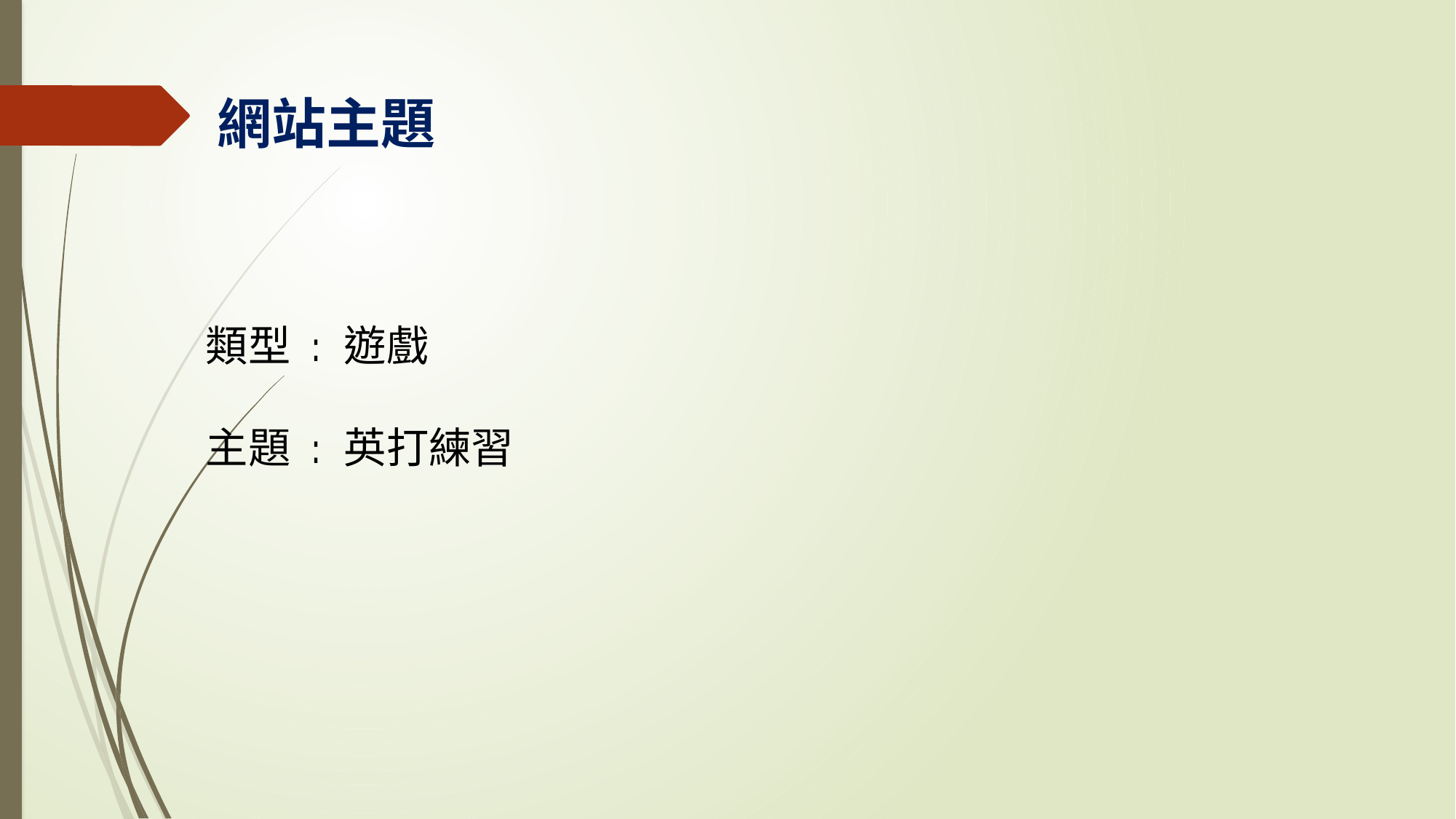

# 網站主題
類型 : 遊戲

主題 : 英打練習